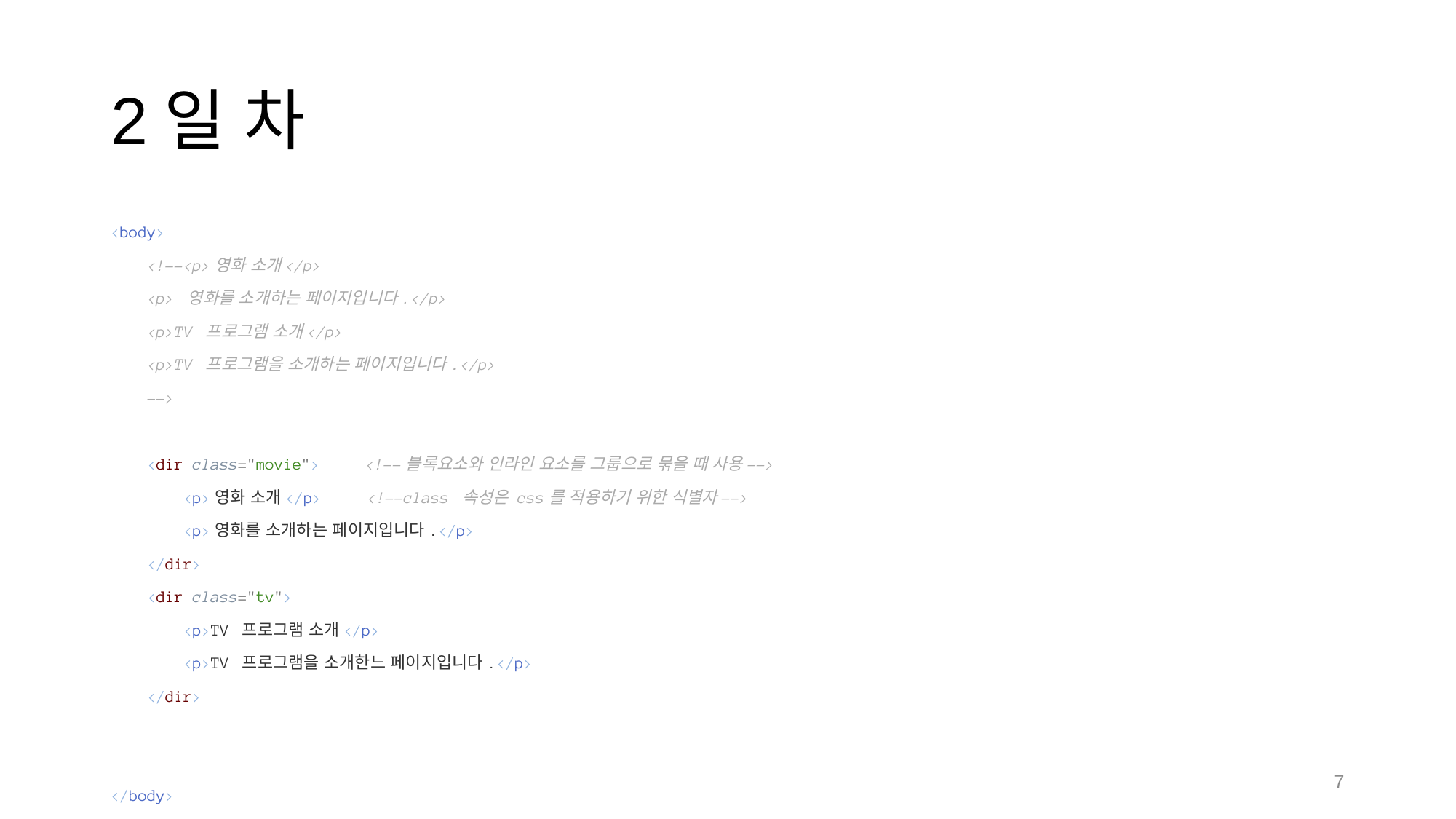

# 2일 차
<body>
    <!--<p>영화 소개</p>
    <p> 영화를 소개하는 페이지입니다.</p>
    <p>TV 프로그램 소개</p>
    <p>TV 프로그램을 소개하는 페이지입니다.</p>
    -->

    <dir class="movie">     <!--블록요소와 인라인 요소를 그룹으로 묶을 때 사용-->
        <p>영화 소개</p>     <!--class 속성은 css를 적용하기 위한 식별자-->
        <p>영화를 소개하는 페이지입니다.</p>
    </dir>
    <dir class="tv">
        <p>TV 프로그램 소개</p>
        <p>TV 프로그램을 소개한느 페이지입니다.</p>
    </dir>

</body>

7